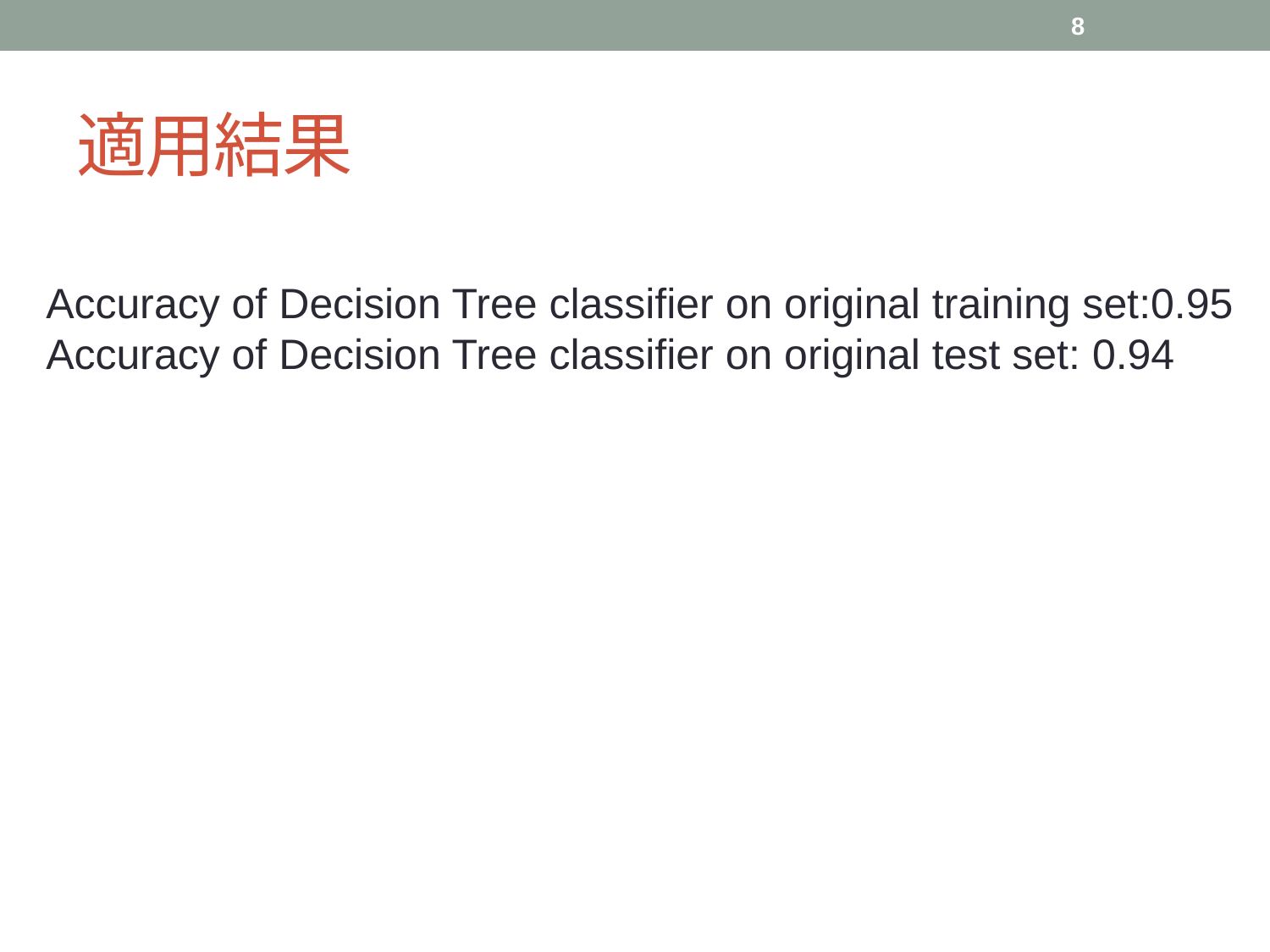

8
# 適用結果
Accuracy of Decision Tree classifier on original training set:0.95
Accuracy of Decision Tree classifier on original test set: 0.94